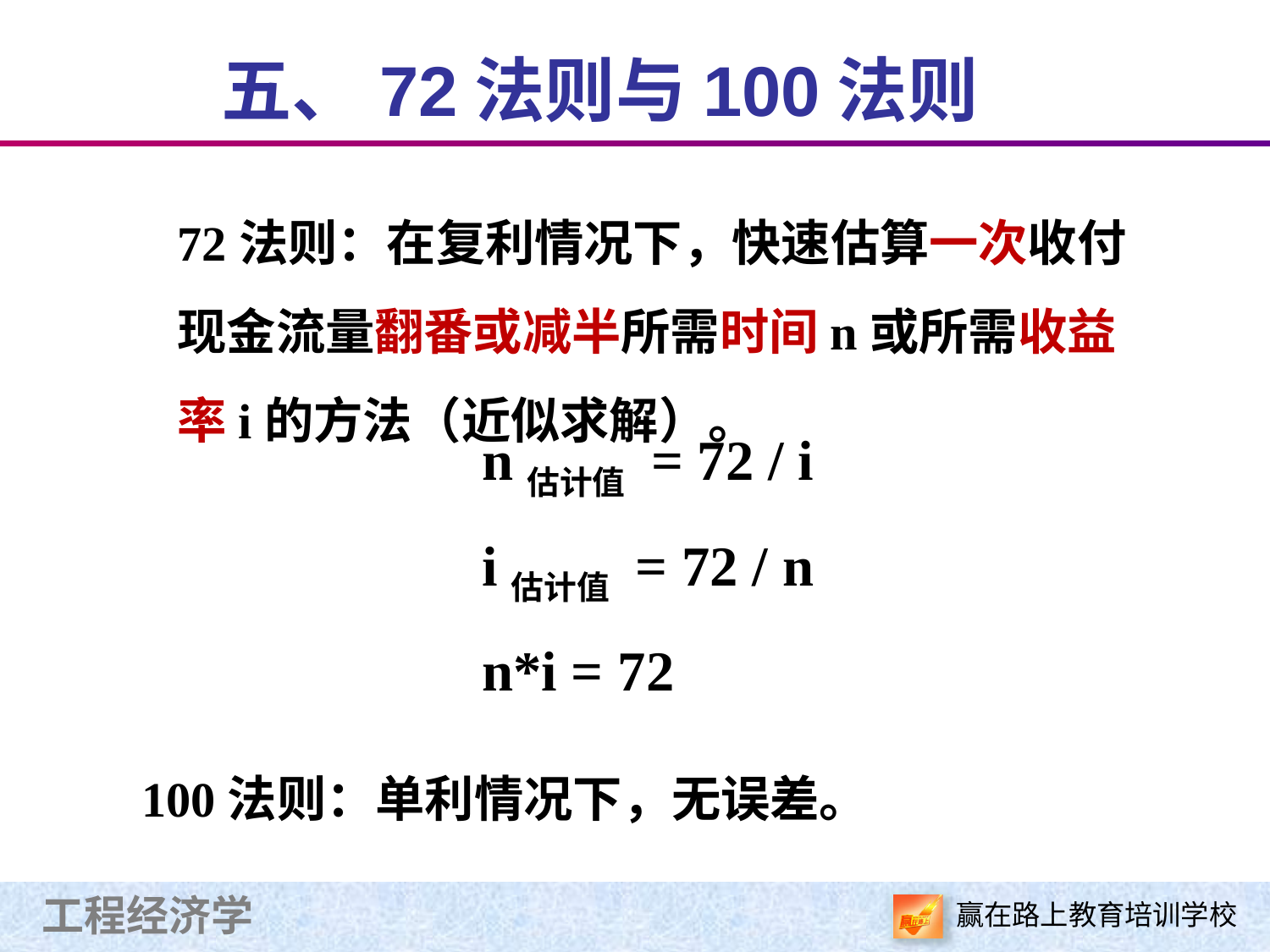

五、72法则与100法则
72法则：在复利情况下，快速估算一次收付现金流量翻番或减半所需时间n或所需收益率i的方法（近似求解）。
n估计值 = 72 / i
i估计值 = 72 / n
n*i = 72
100法则：单利情况下，无误差。